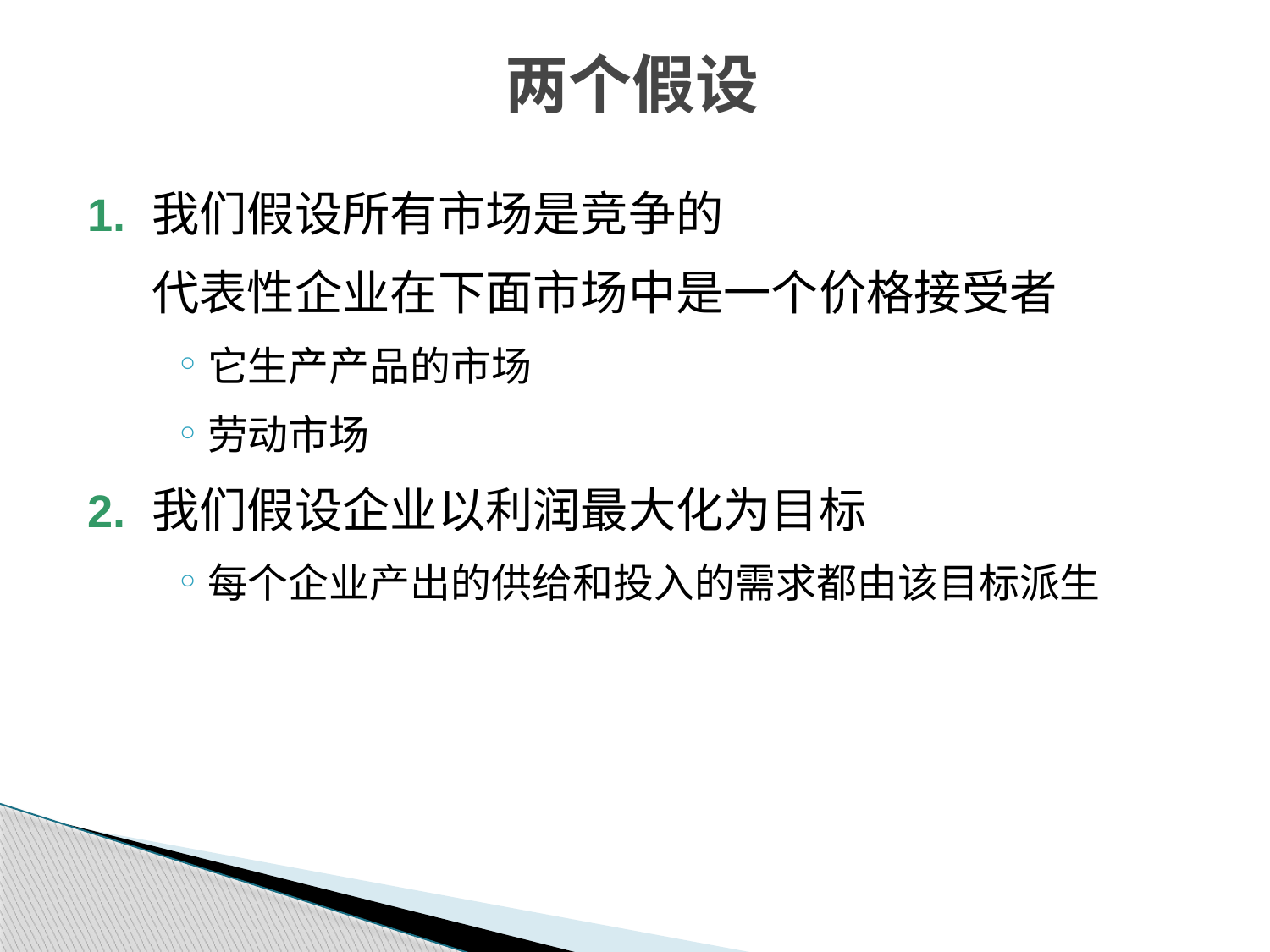

两个假设
1.	我们假设所有市场是竞争的
	代表性企业在下面市场中是一个价格接受者
它生产产品的市场
劳动市场
2.	我们假设企业以利润最大化为目标
每个企业产出的供给和投入的需求都由该目标派生